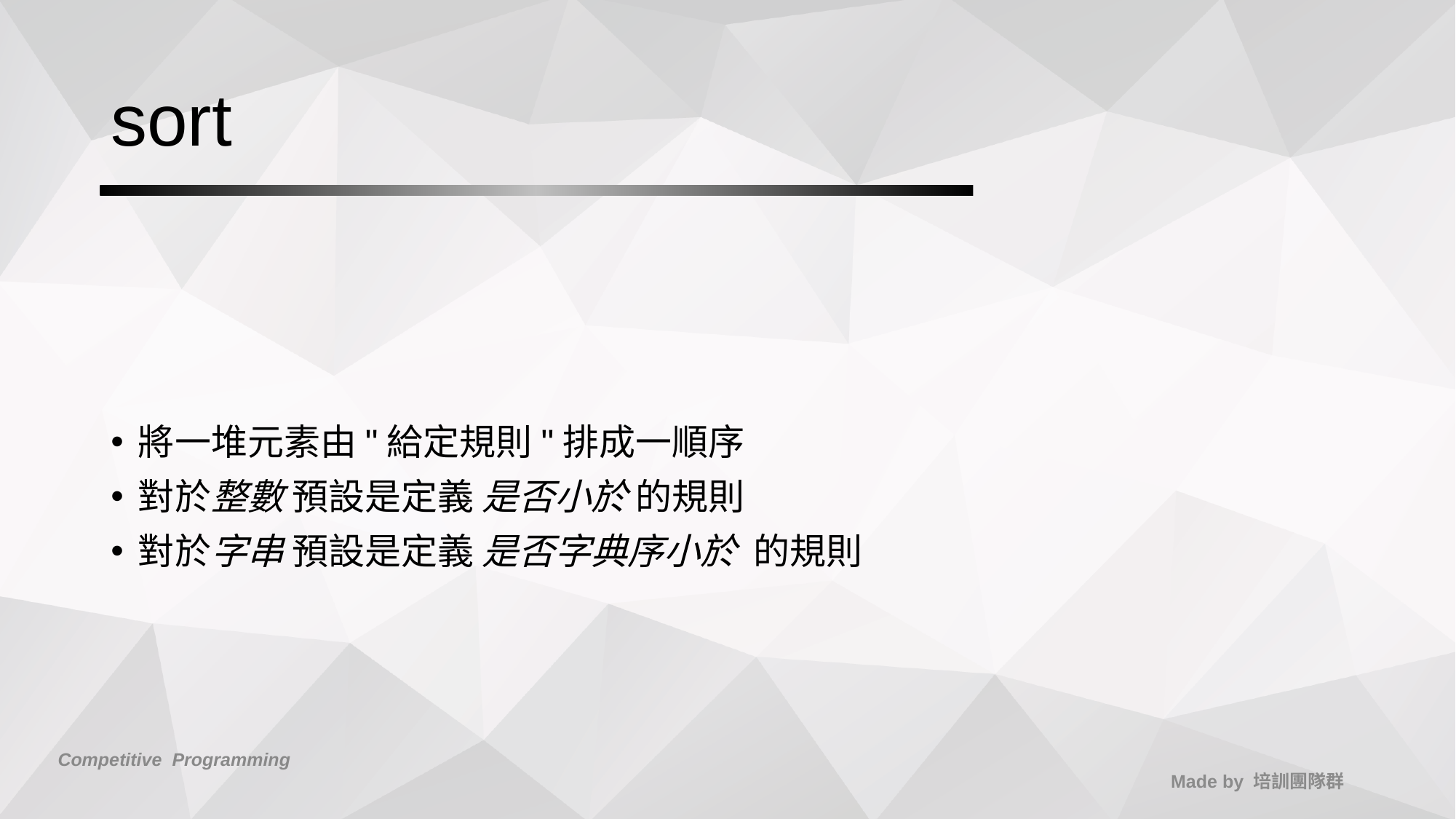

# sort
將一堆元素由"給定規則"排成一順序
對於整數 預設是定義 是否小於 的規則
對於字串 預設是定義 是否字典序小於  的規則